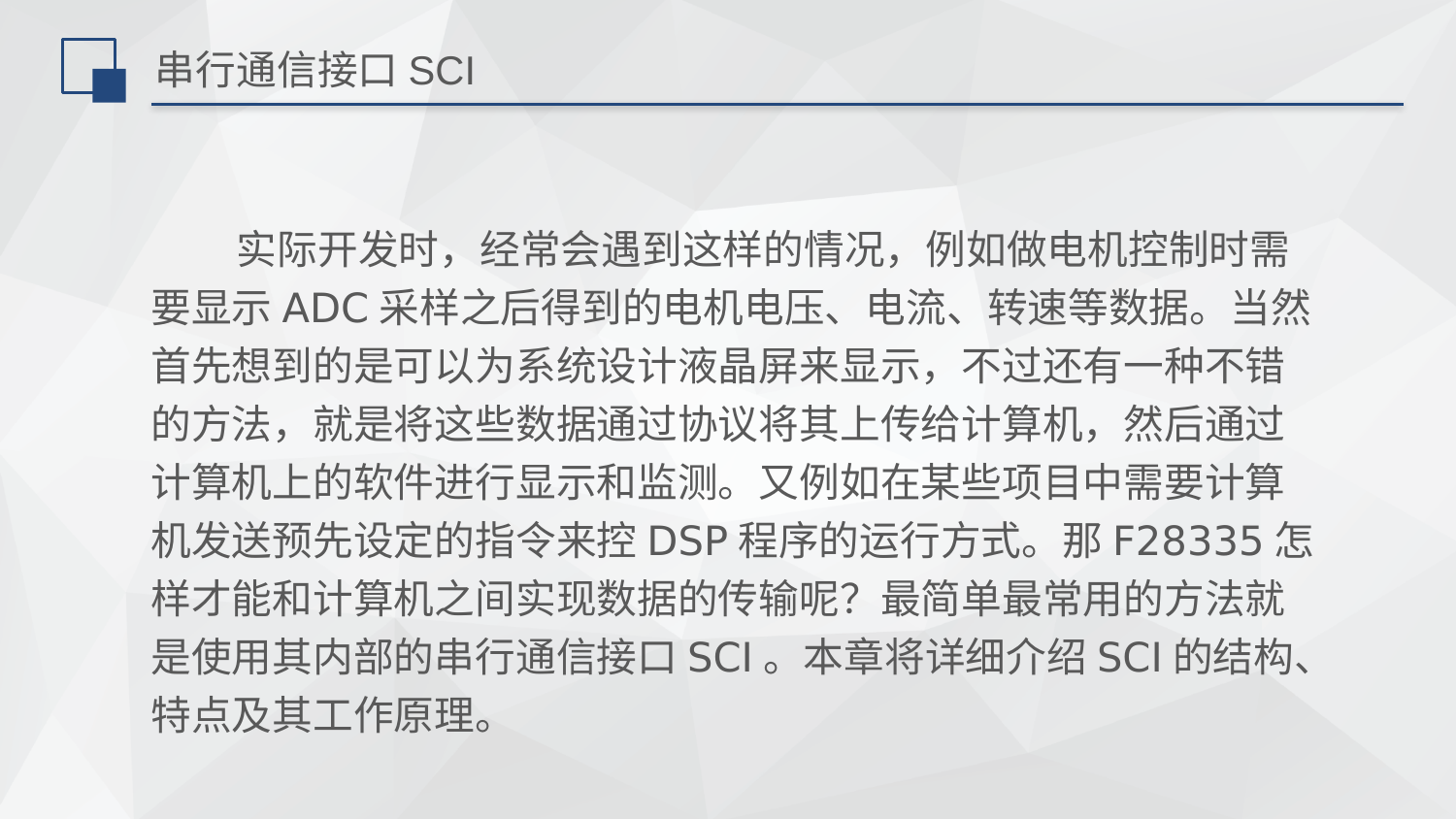

# 串行通信接口SCI
实际开发时，经常会遇到这样的情况，例如做电机控制时需要显示ADC采样之后得到的电机电压、电流、转速等数据。当然首先想到的是可以为系统设计液晶屏来显示，不过还有一种不错的方法，就是将这些数据通过协议将其上传给计算机，然后通过计算机上的软件进行显示和监测。又例如在某些项目中需要计算机发送预先设定的指令来控DSP程序的运行方式。那F28335怎样才能和计算机之间实现数据的传输呢？最简单最常用的方法就是使用其内部的串行通信接口SCI。本章将详细介绍SCI的结构、特点及其工作原理。